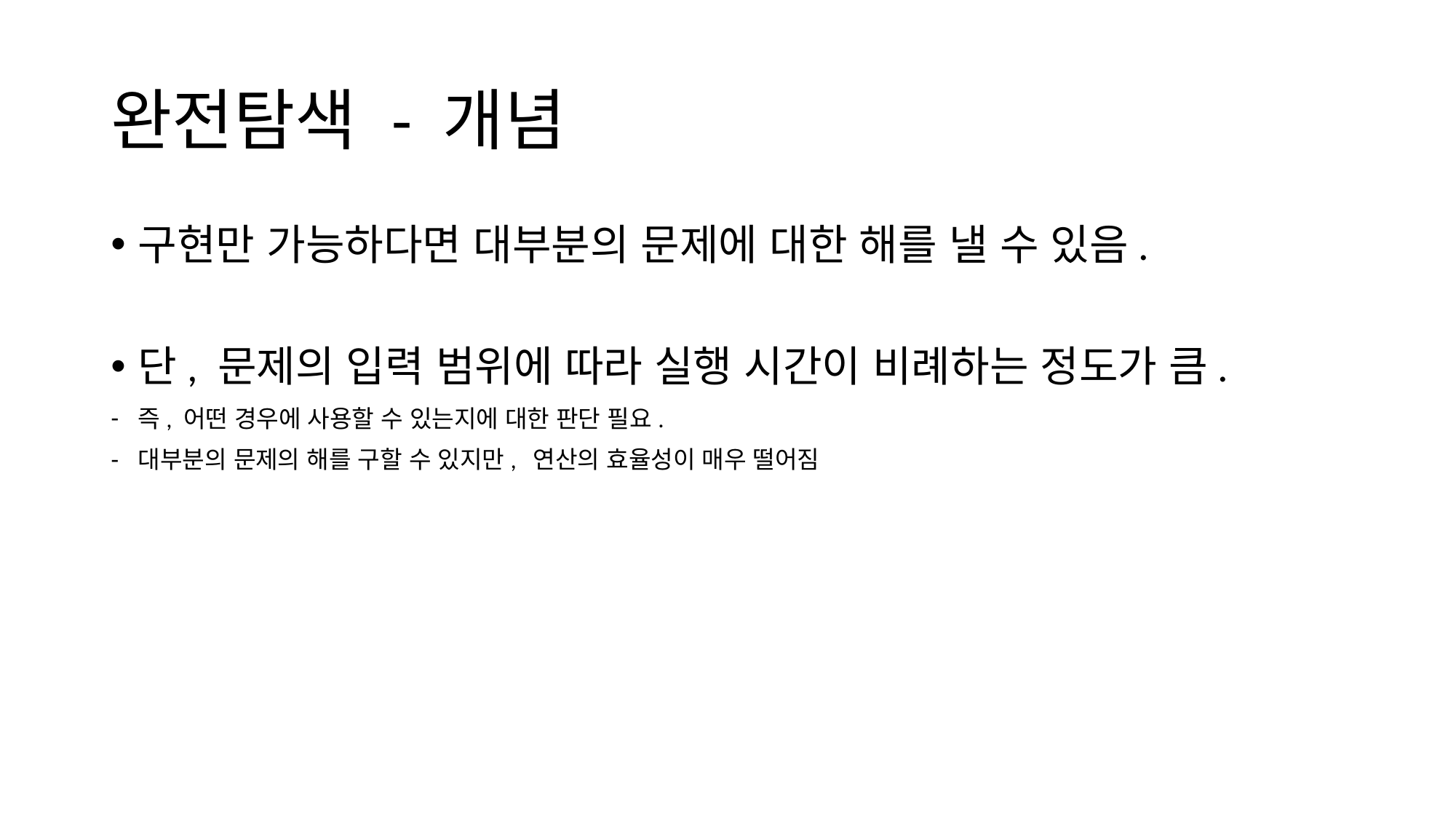

# 완전탐색 - 개념
구현만 가능하다면 대부분의 문제에 대한 해를 낼 수 있음.

단, 문제의 입력 범위에 따라 실행 시간이 비례하는 정도가 큼.
즉, 어떤 경우에 사용할 수 있는지에 대한 판단 필요.
대부분의 문제의 해를 구할 수 있지만,  연산의 효율성이 매우 떨어짐